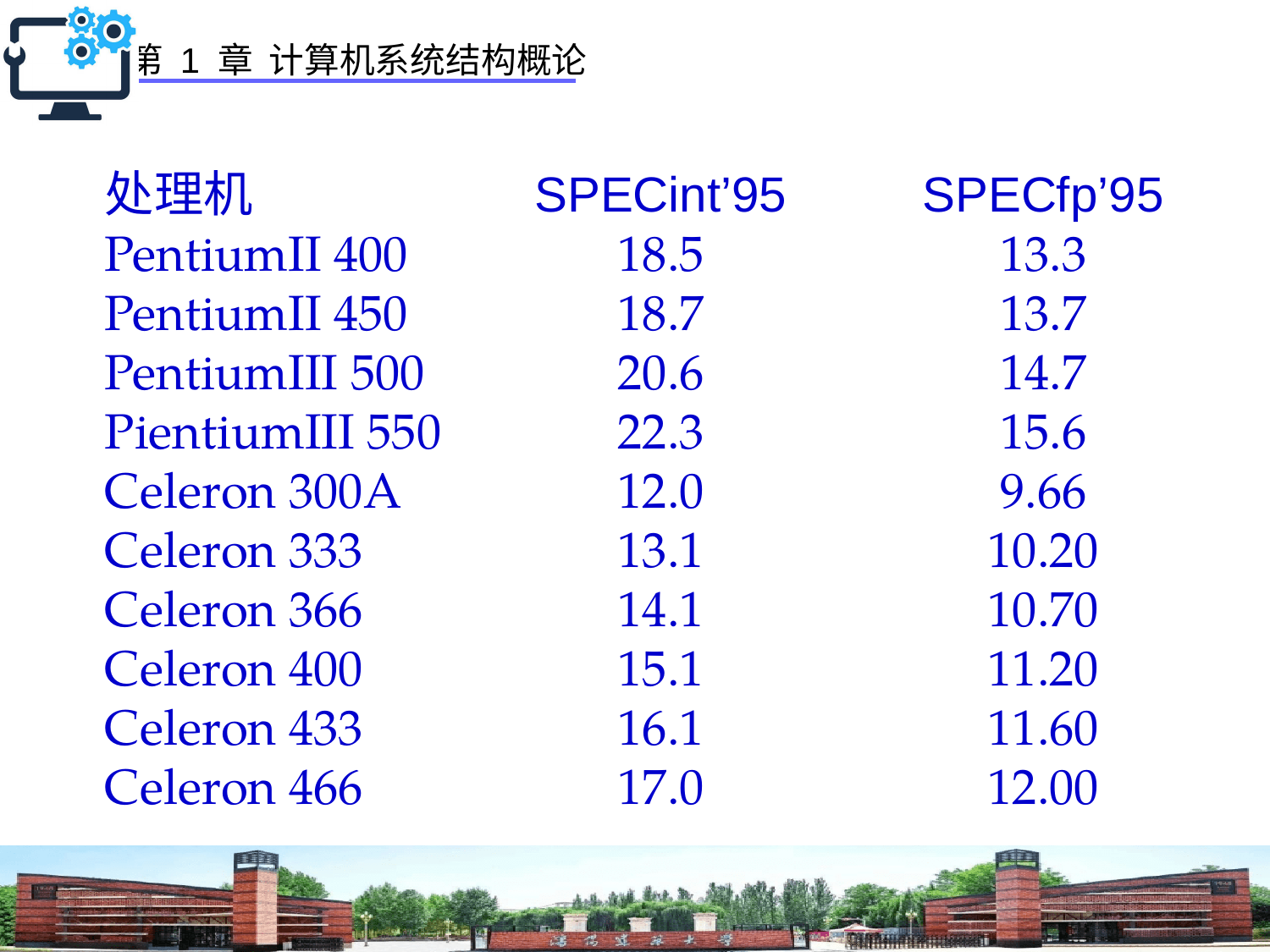

处理机	SPECint’95	SPECfp’95
PentiumII 400	18.5	13.3
PentiumII 450	18.7	13.7
PentiumIII 500	20.6	14.7
PientiumIII 550	22.3	15.6
Celeron 300A	12.0	9.66
Celeron 333	13.1	10.20
Celeron 366	14.1	10.70
Celeron 400	15.1	11.20
Celeron 433	16.1	11.60
Celeron 466	17.0	12.00